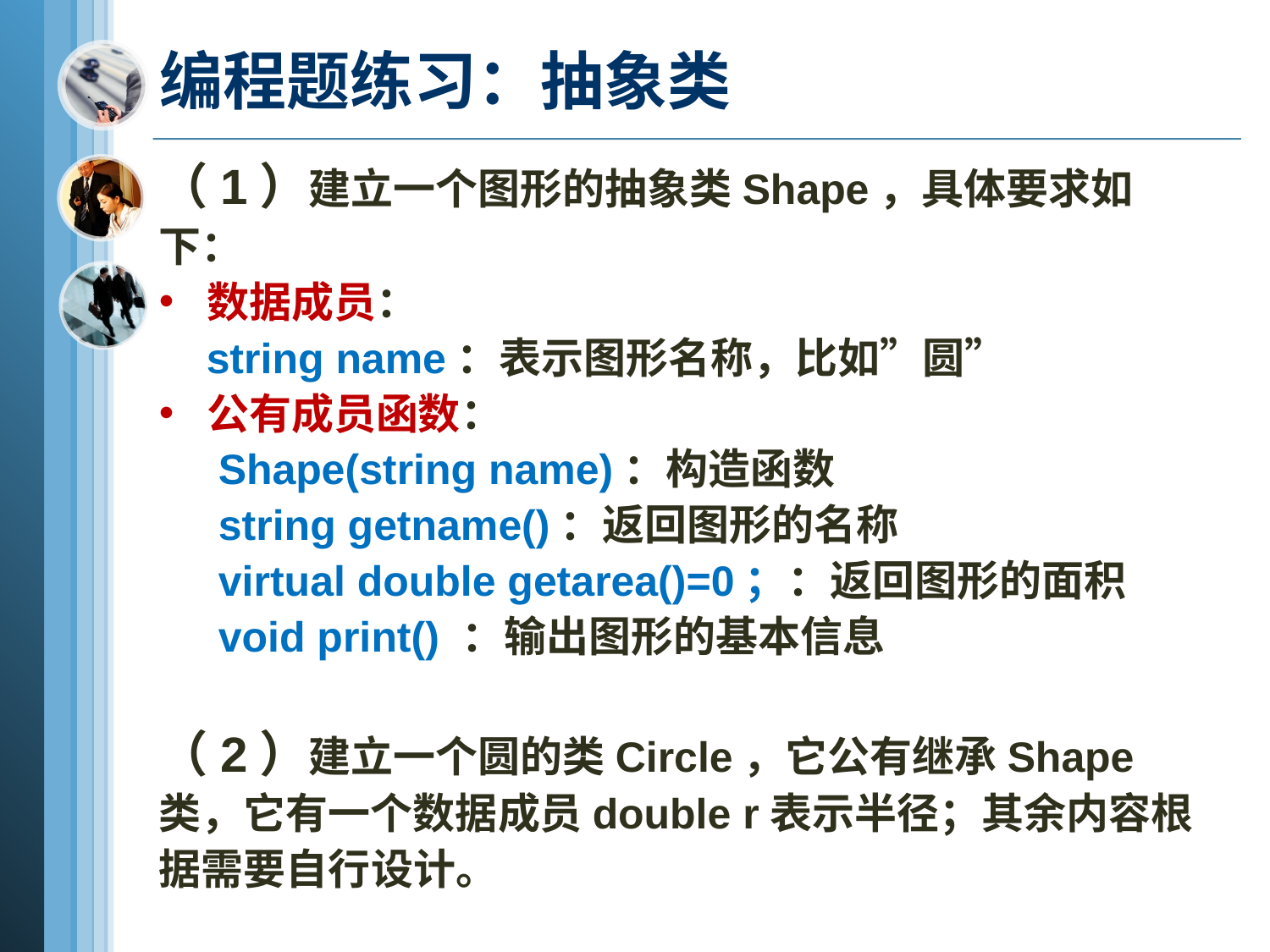

# 编程题练习：抽象类
（1）建立一个图形的抽象类Shape，具体要求如下：
数据成员：
    string name：表示图形名称，比如”圆”
公有成员函数：
     Shape(string name)：构造函数
     string getname()：返回图形的名称
     virtual double getarea()=0；：返回图形的面积
     void print() ：输出图形的基本信息

（2）建立一个圆的类Circle，它公有继承Shape类，它有一个数据成员double r表示半径；其余内容根据需要自行设计。